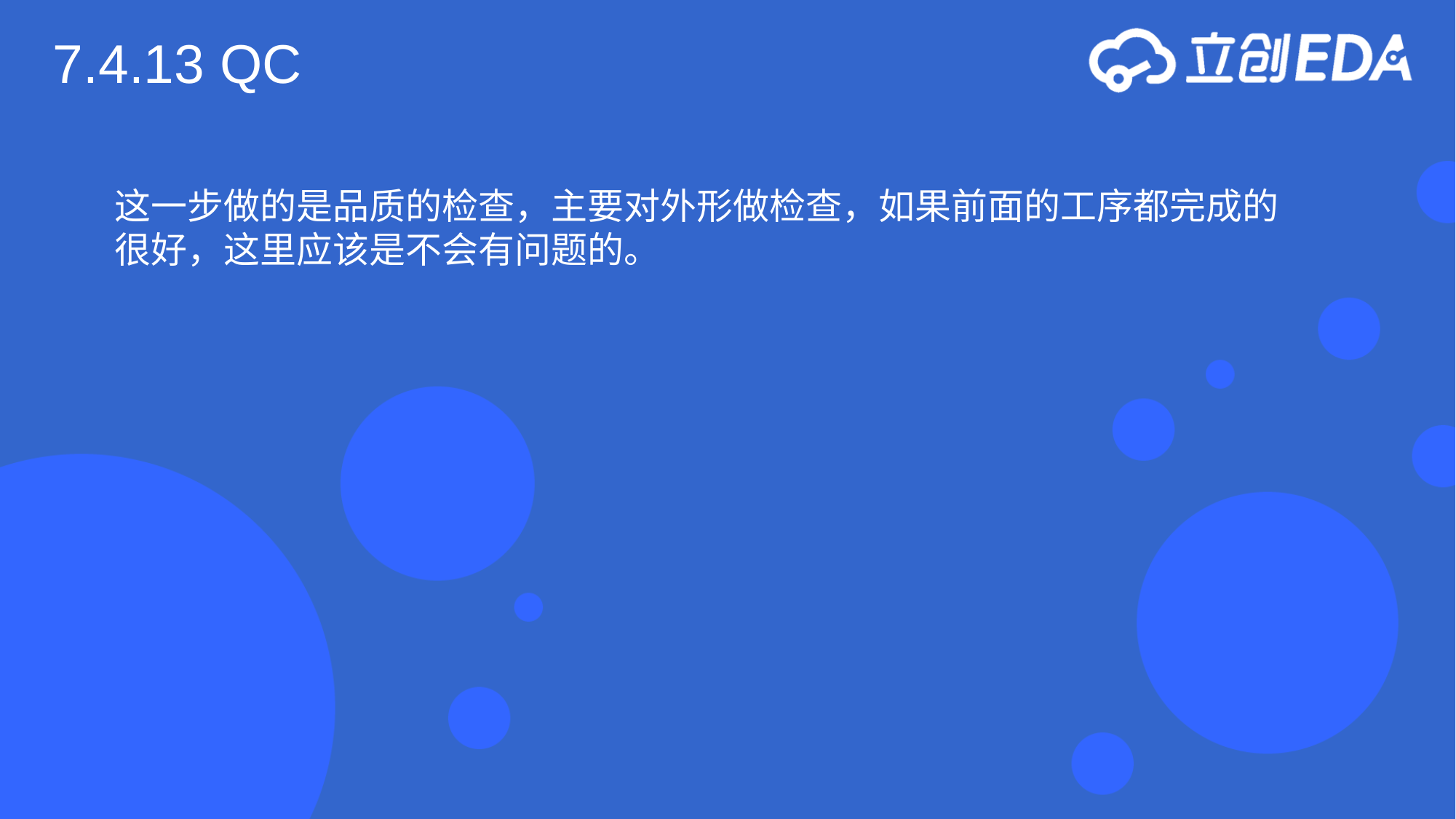

7.4.13 QC
这一步做的是品质的检查，主要对外形做检查，如果前面的工序都完成的很好，这里应该是不会有问题的。